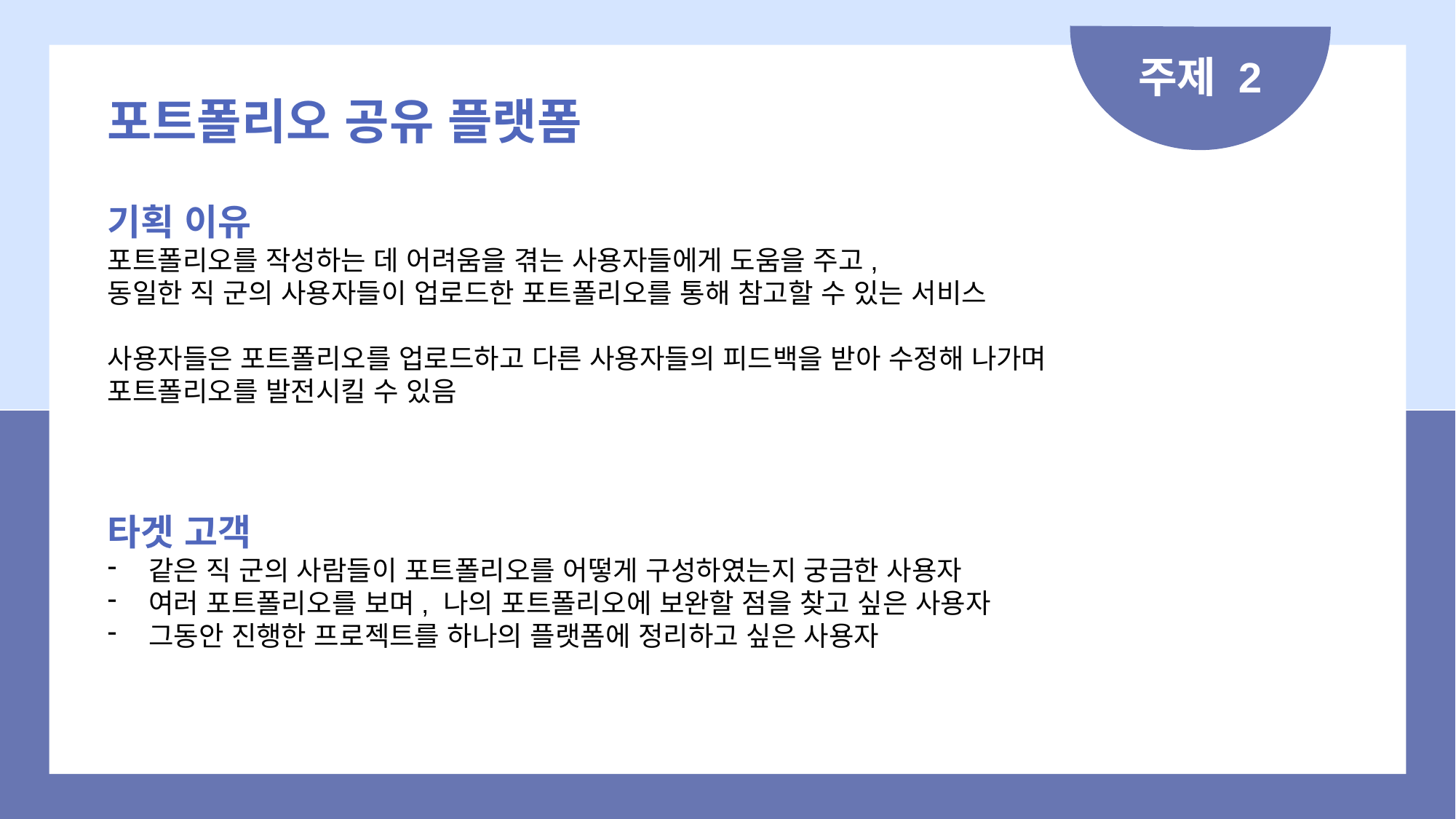

주제 2
포트폴리오 공유 플랫폼
기획 이유
포트폴리오를 작성하는 데 어려움을 겪는 사용자들에게 도움을 주고,
동일한 직 군의 사용자들이 업로드한 포트폴리오를 통해 참고할 수 있는 서비스

사용자들은 포트폴리오를 업로드하고 다른 사용자들의 피드백을 받아 수정해 나가며
포트폴리오를 발전시킬 수 있음

타겟 고객
같은 직 군의 사람들이 포트폴리오를 어떻게 구성하였는지 궁금한 사용자
여러 포트폴리오를 보며, 나의 포트폴리오에 보완할 점을 찾고 싶은 사용자
그동안 진행한 프로젝트를 하나의 플랫폼에 정리하고 싶은 사용자